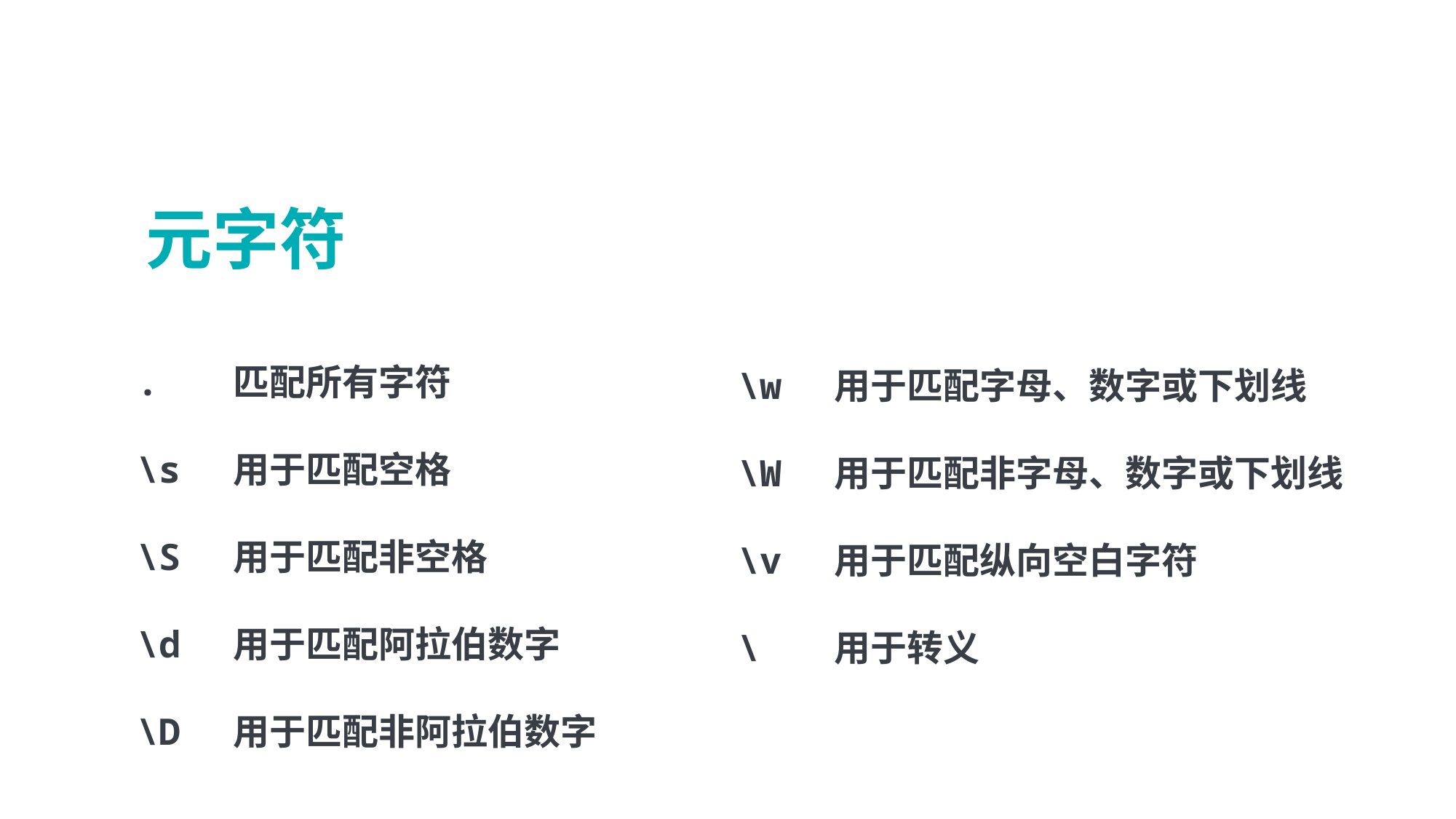

元字符

\w  用于匹配字母、数字或下划线

\W  用于匹配非字母、数字或下划线

\v  用于匹配纵向空白字符

\   用于转义
.   匹配所有字符

\s  用于匹配空格

\S  用于匹配非空格

\d  用于匹配阿拉伯数字

\D  用于匹配非阿拉伯数字